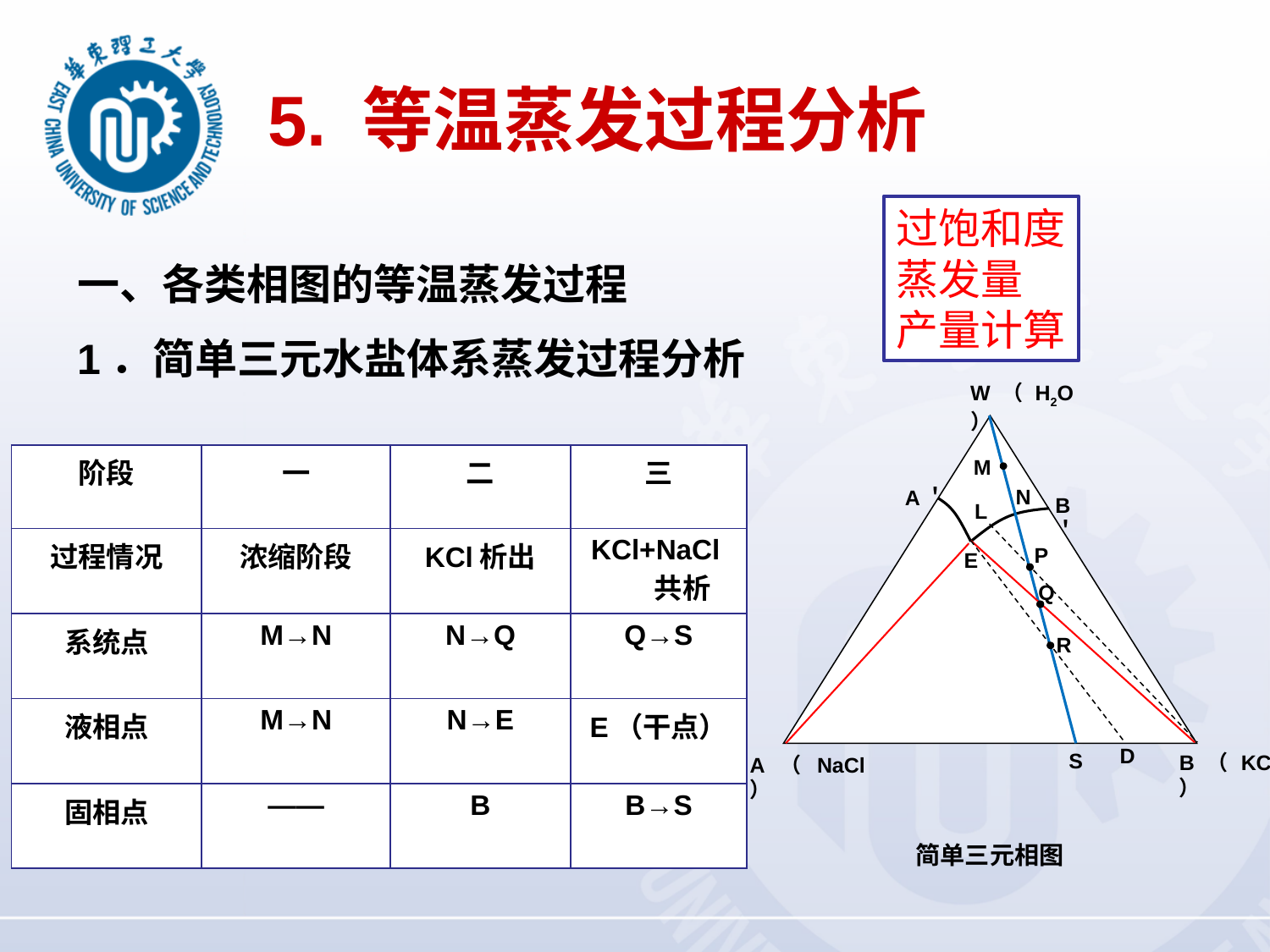

5. 等温蒸发过程分析
过饱和度
蒸发量
产量计算
一、各类相图的等温蒸发过程
1．简单三元水盐体系蒸发过程分析
W（H2O）

| 阶段 | 一 | 二 | 三 |
| --- | --- | --- | --- |
| 过程情况 | 浓缩阶段 | KCl析出 | KCl+NaCl共析 |
| 系统点 | M→N | N→Q | Q→S |
| 液相点 | M→N | N→E | E（干点） |
| 固相点 | —— | B | B→S |
M

N
A＇
B＇
L

P

E

Q

R

D
S
B（KCl）
A（NaCl）
简单三元相图